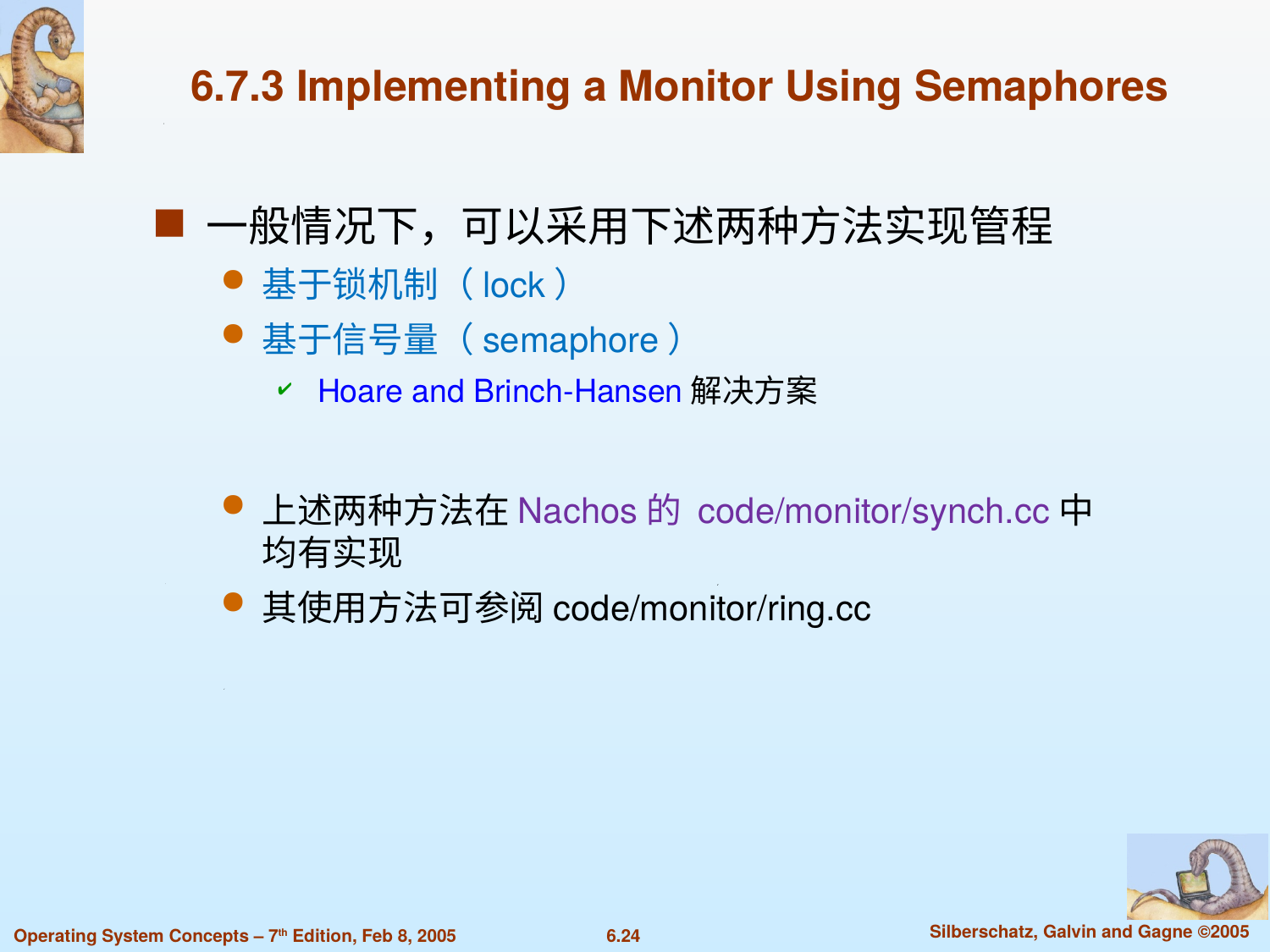

6.7.3 Implementing a Monitor Using Semaphores
一般情况下，可以采用下述两种方法实现管程
基于锁机制（lock）
基于信号量（semaphore）
 Hoare and Brinch-Hansen解决方案

上述两种方法在Nachos的 code/monitor/synch.cc中均有实现
其使用方法可参阅code/monitor/ring.cc